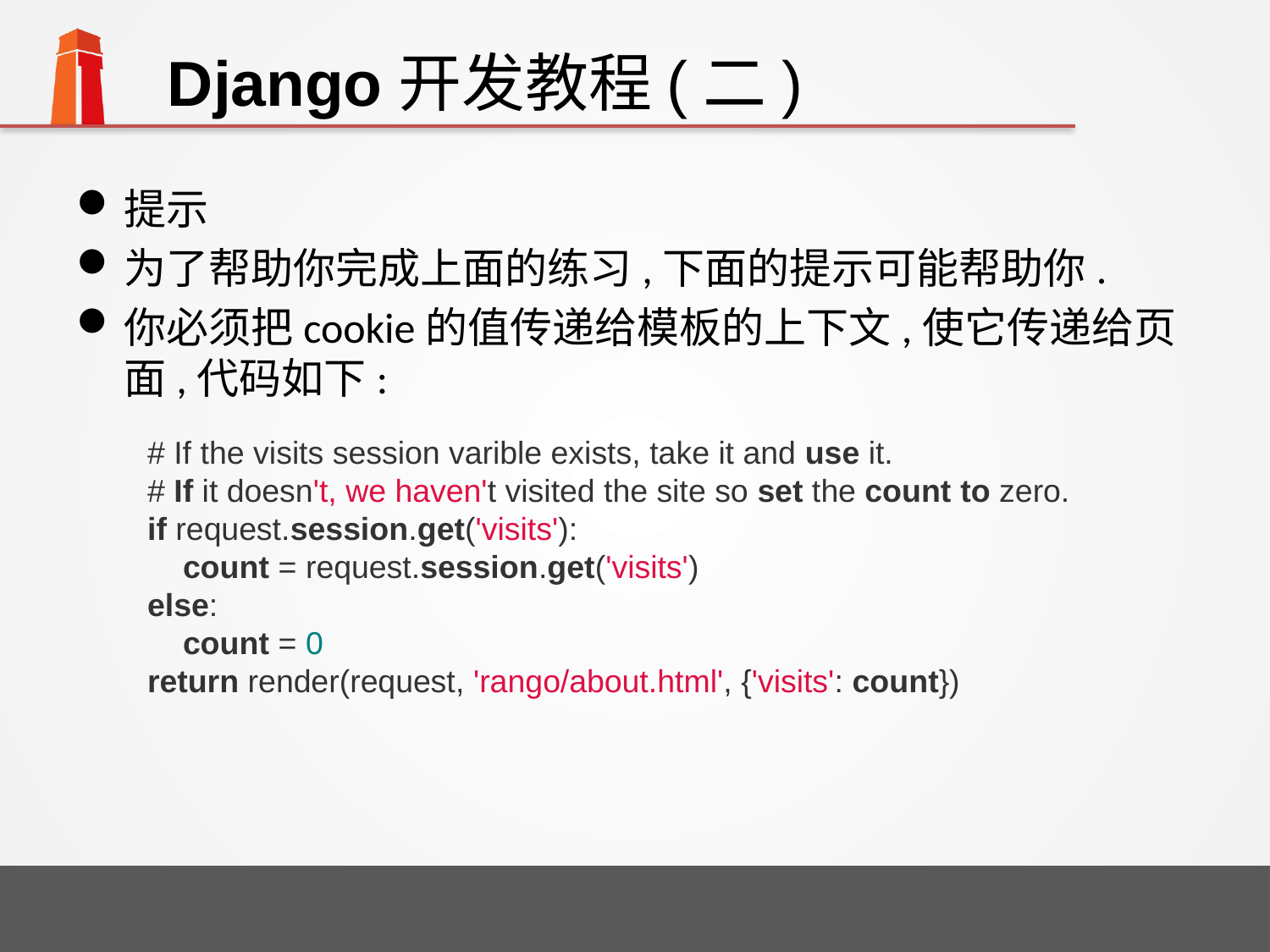

# Django开发教程(二)
提示
为了帮助你完成上面的练习,下面的提示可能帮助你.
你必须把cookie的值传递给模板的上下文,使它传递给页面,代码如下:
# If the visits session varible exists, take it and use it.
# If it doesn't, we haven't visited the site so set the count to zero.
if request.session.get('visits'):
    count = request.session.get('visits')
else:
    count = 0
return render(request, 'rango/about.html', {'visits': count})